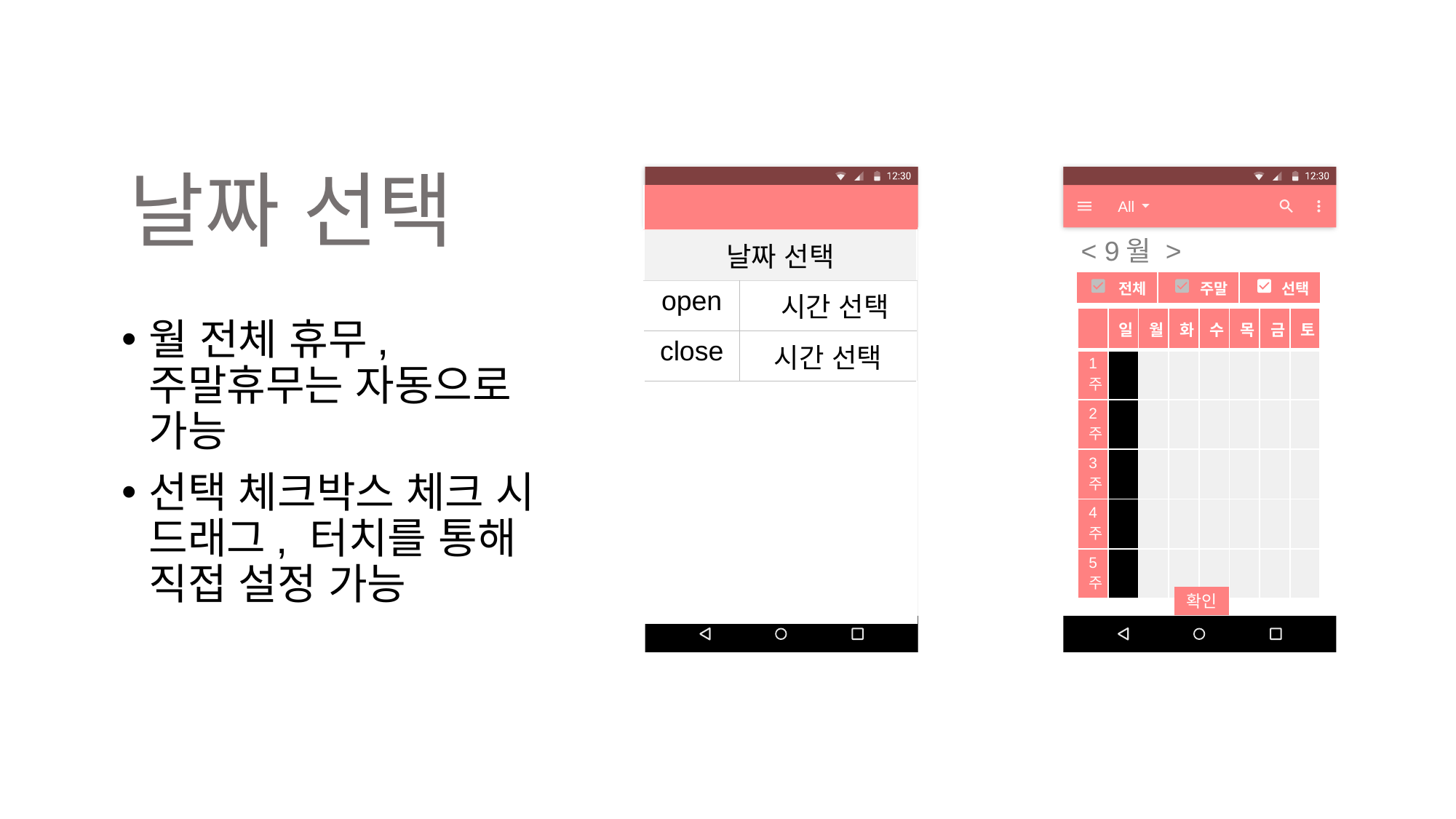

날짜 선택

All

|  |  |
| --- | --- |
| 날짜 선택 |  |
| open | 시간 선택 |
| close | 시간 선택 |
|  |  |
< 9월 >
| 전체 | 주말 | 선택 |
| --- | --- | --- |

|  | 일 | 월 | 화 | 수 | 목 | 금 | 토 |
| --- | --- | --- | --- | --- | --- | --- | --- |
| 1주 |  |  |  |  |  |  |  |
| 2주 |  |  |  |  |  |  |  |
| 3주 |  |  |  |  |  |  |  |
| 4주 |  |  |  |  |  |  |  |
| 5주 |  |  |  |  |  |  |  |
월 전체 휴무, 주말휴무는 자동으로 가능
선택 체크박스 체크 시 드래그, 터치를 통해 직접 설정 가능
확인